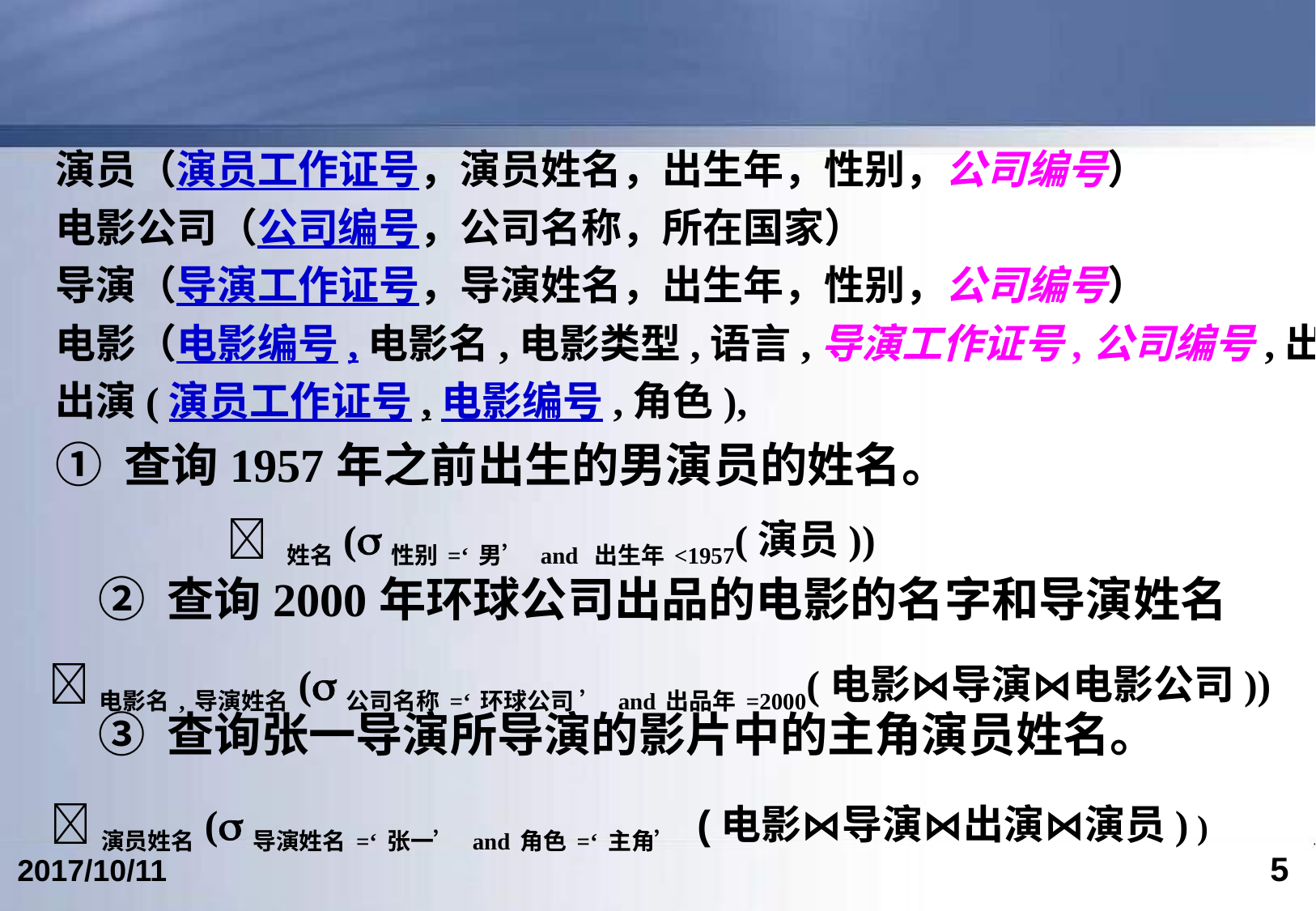

#
演员（演员工作证号，演员姓名，出生年，性别，公司编号）
电影公司（公司编号，公司名称，所在国家）
导演（导演工作证号，导演姓名，出生年，性别，公司编号）
电影（电影编号,电影名,电影类型,语言,导演工作证号,公司编号,出品年）
出演(演员工作证号,电影编号,角色),
① 查询1957年之前出生的男演员的姓名。

    ② 查询2000年环球公司出品的电影的名字和导演姓名

    ③ 查询张一导演所导演的影片中的主角演员姓名。

∏ 姓名(σ性别=‘男’ and 出生年<1957(演员))
∏电影名,导演姓名(σ公司名称=‘环球公司 ’ and出品年=2000(电影⋈导演⋈电影公司))
∏演员姓名(σ导演姓名=‘张一’ and角色=‘主角’ (电影⋈导演⋈出演⋈演员) )
5
2017/10/11